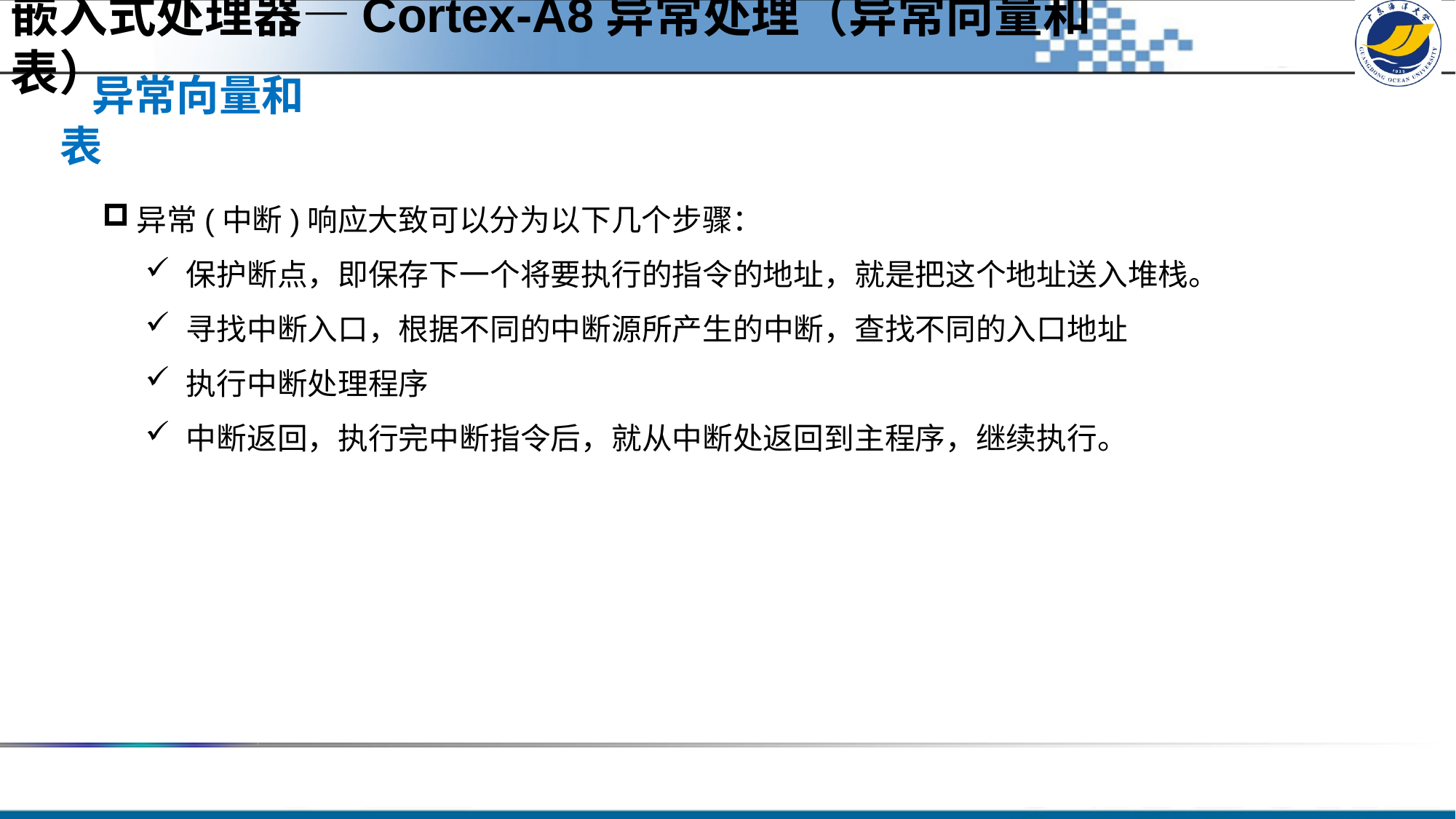

嵌入式处理器—Cortex-A8异常处理（异常向量和表）
异常向量和表
异常(中断)响应大致可以分为以下几个步骤：
保护断点，即保存下一个将要执行的指令的地址，就是把这个地址送入堆栈。
寻找中断入口，根据不同的中断源所产生的中断，查找不同的入口地址
执行中断处理程序
中断返回，执行完中断指令后，就从中断处返回到主程序，继续执行。
126